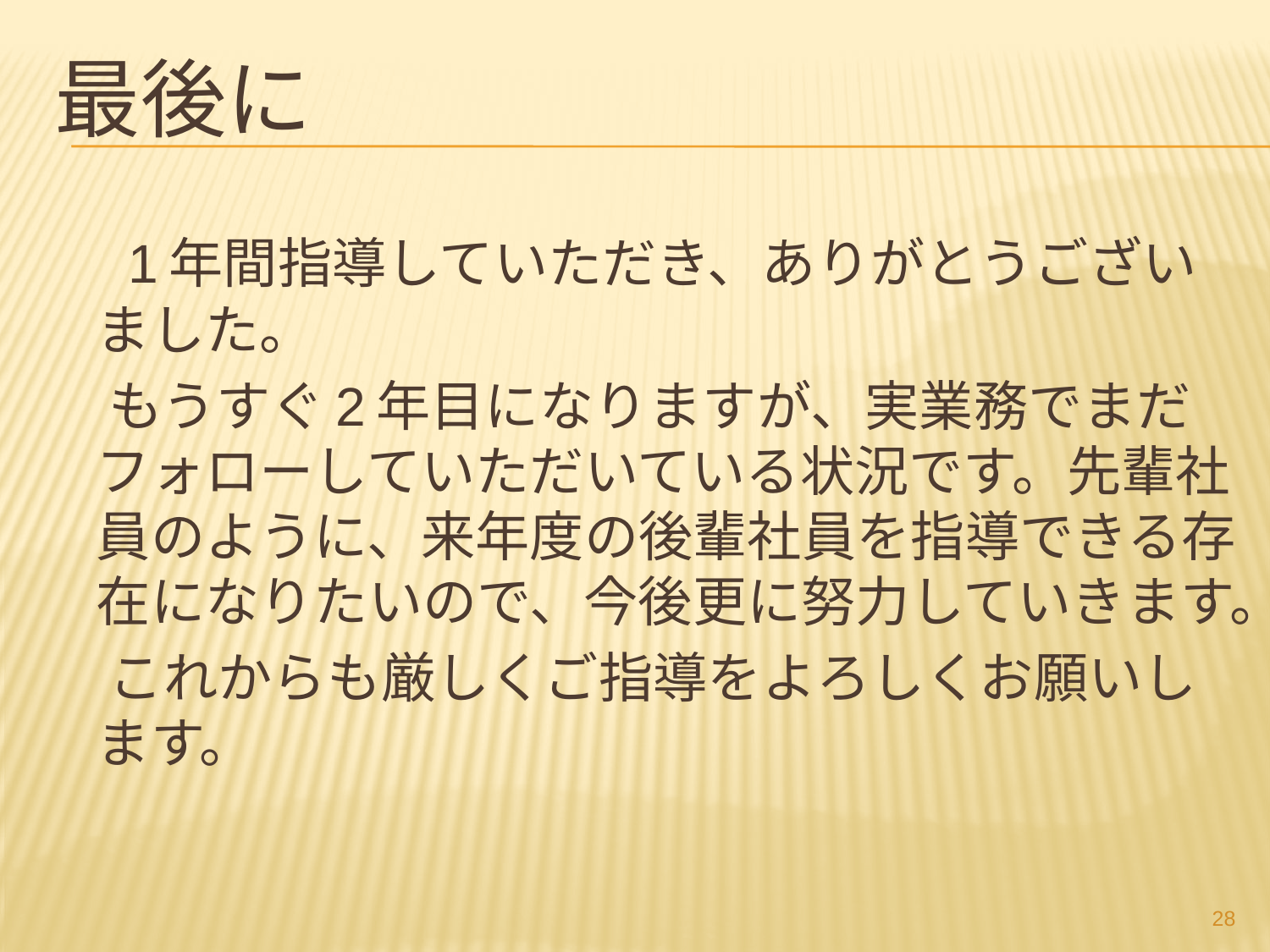

# 最後に
　1年間指導していただき、ありがとうございました。
　もうすぐ2年目になりますが、実業務でまだフォローしていただいている状況です。先輩社員のように、来年度の後輩社員を指導できる存在になりたいので、今後更に努力していきます。
　これからも厳しくご指導をよろしくお願いします。
28